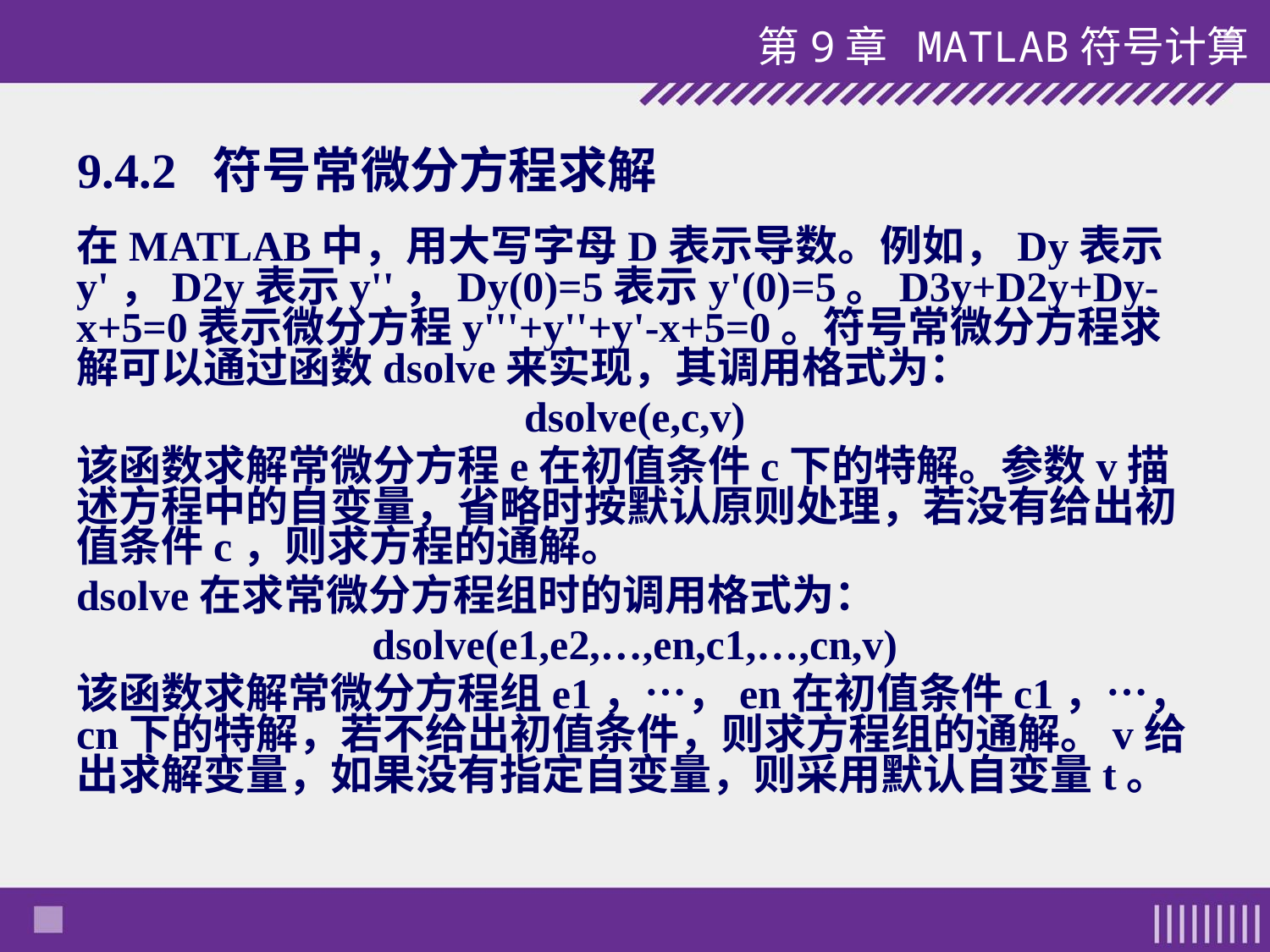

第9章  MATLAB符号计算
# 9.4.2  符号常微分方程求解
在MATLAB中，用大写字母D表示导数。例如，Dy表示y'，D2y表示y''，Dy(0)=5表示y'(0)=5。D3y+D2y+Dy-x+5=0表示微分方程y'''+y''+y'-x+5=0。符号常微分方程求解可以通过函数dsolve来实现，其调用格式为：
dsolve(e,c,v)
该函数求解常微分方程e在初值条件c下的特解。参数v描述方程中的自变量，省略时按默认原则处理，若没有给出初值条件c，则求方程的通解。
dsolve在求常微分方程组时的调用格式为：
dsolve(e1,e2,…,en,c1,…,cn,v)
该函数求解常微分方程组e1，…，en在初值条件c1，…，cn下的特解，若不给出初值条件，则求方程组的通解。v给出求解变量，如果没有指定自变量，则采用默认自变量t。